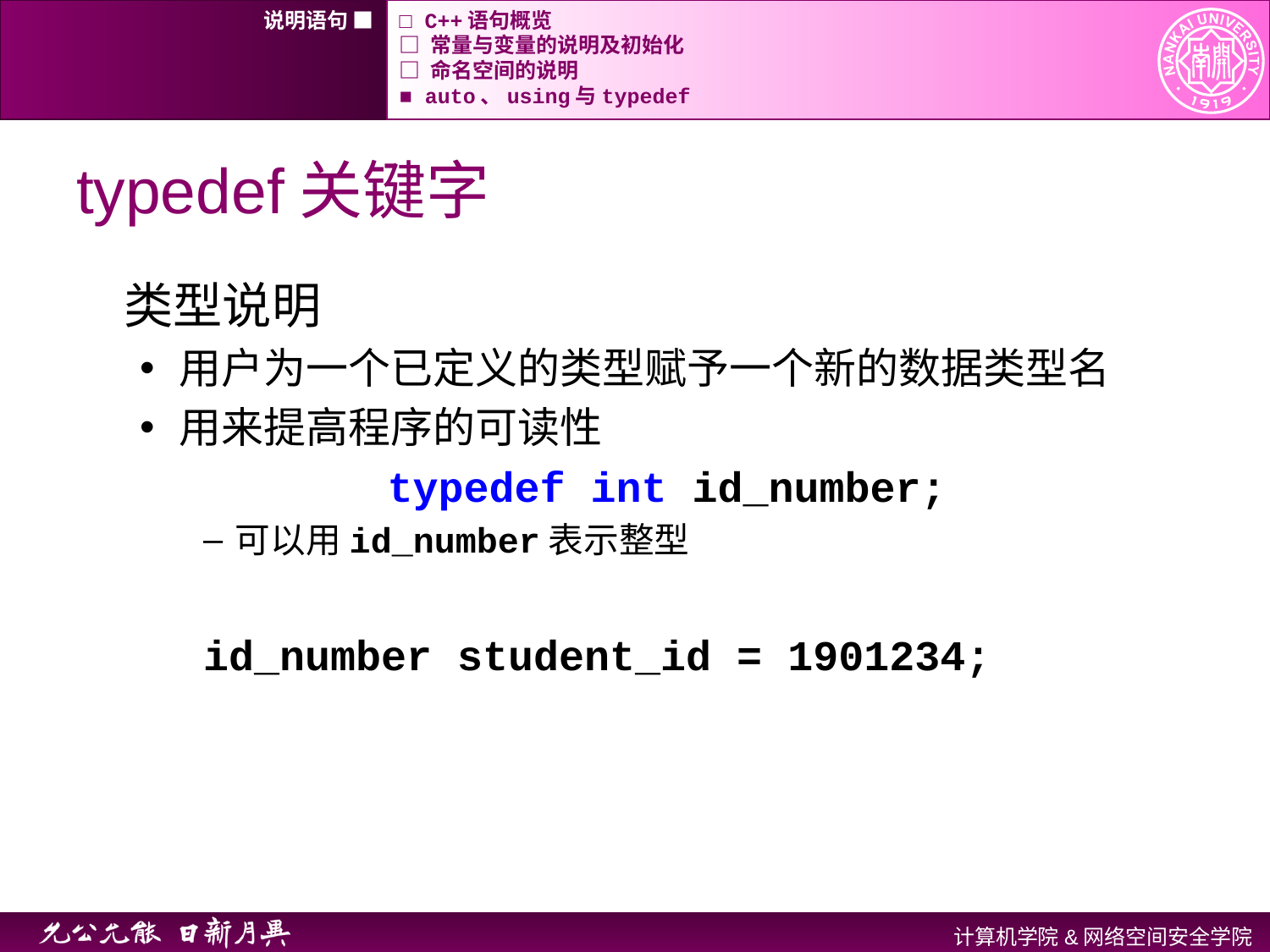

说明语句 ■
□ C++语句概览
□ 常量与变量的说明及初始化
□ 命名空间的说明
■ auto、using与typedef
# typedef关键字
类型说明
用户为一个已定义的类型赋予一个新的数据类型名
用来提高程序的可读性
typedef int id_number;
可以用id_number表示整型

id_number student_id = 1901234;